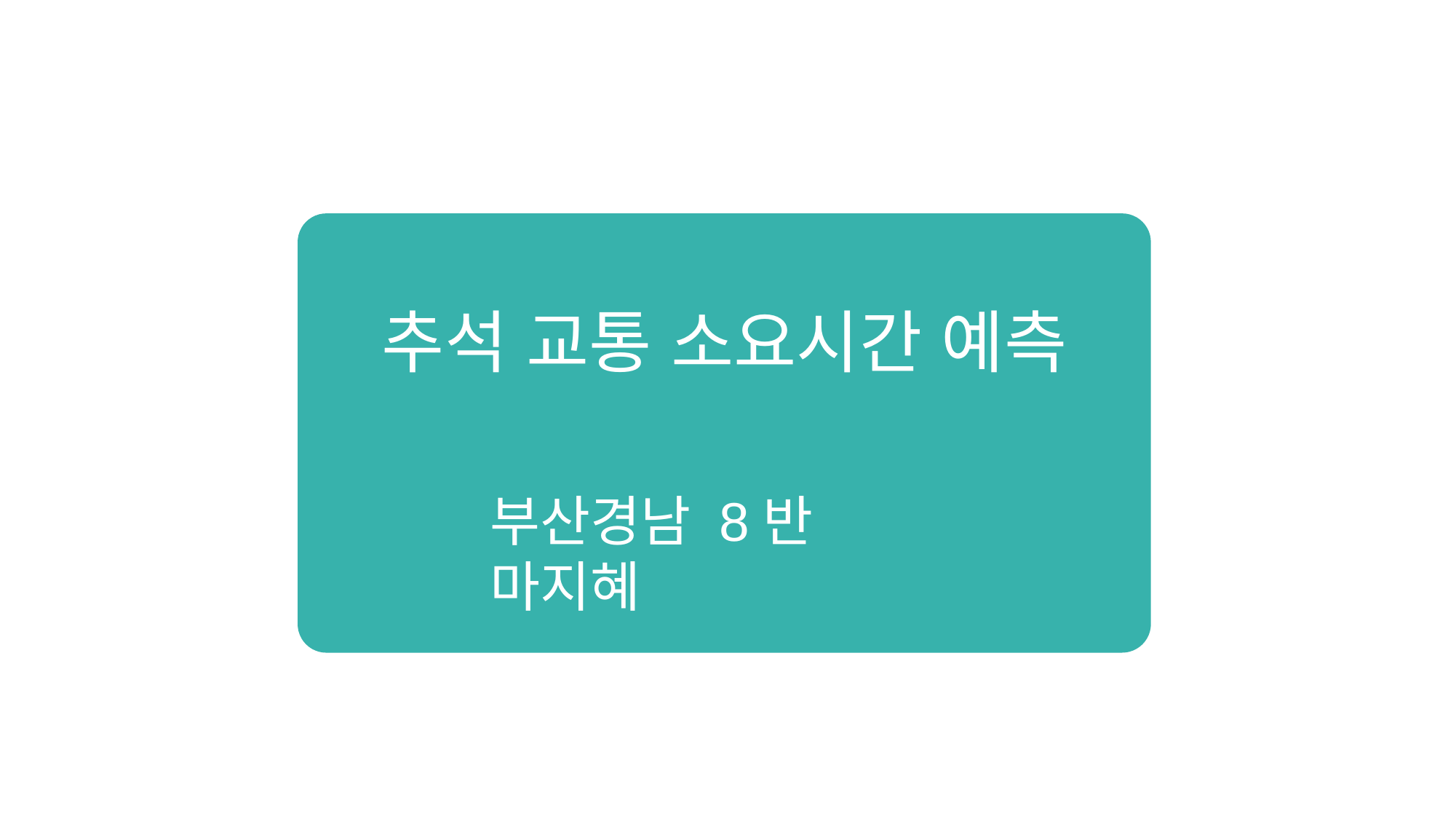

추석 교통 소요시간 예측
부산경남 8반 마지혜